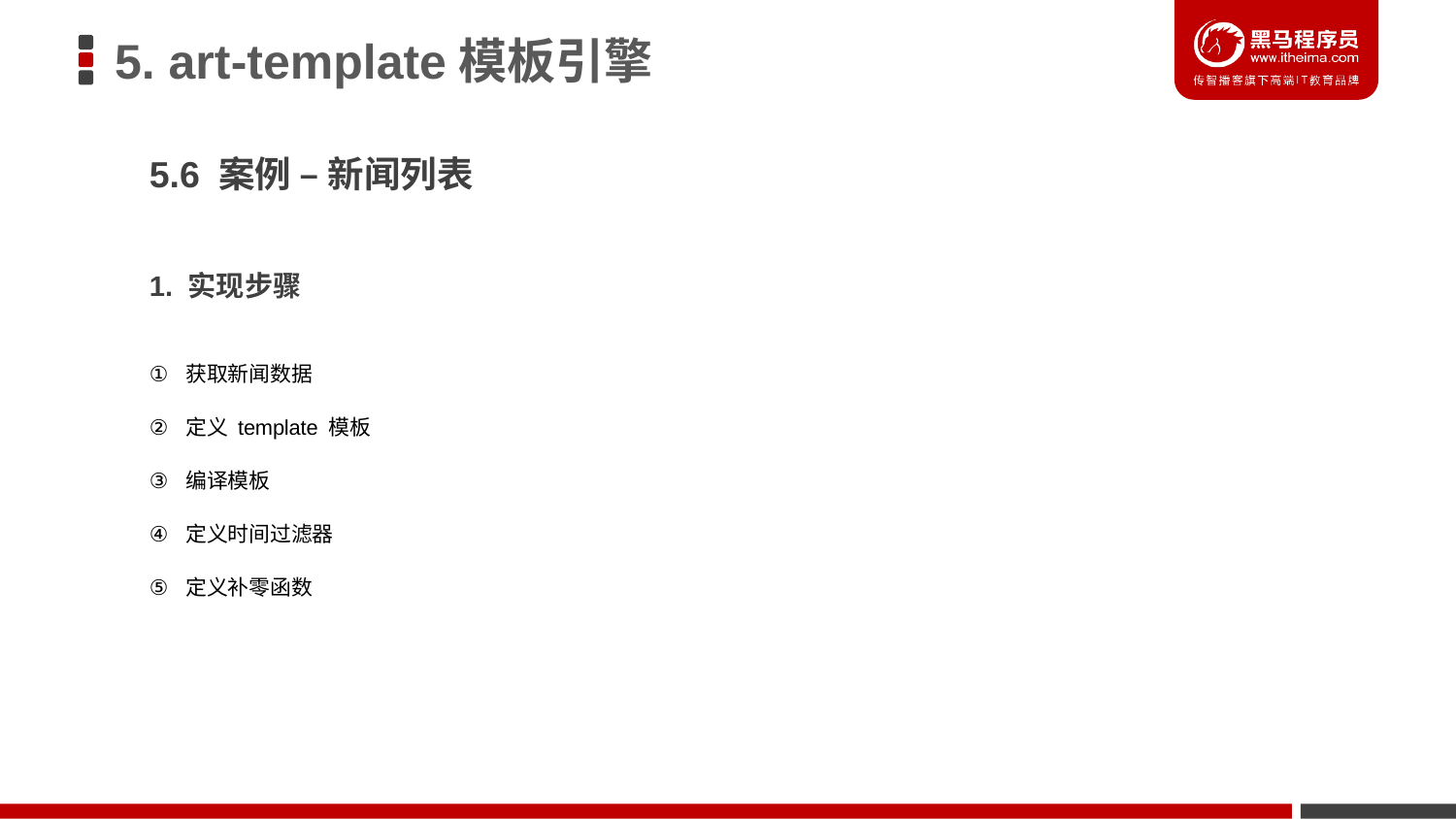

# 5. art-template模板引擎
5.6 案例 – 新闻列表
1. 实现步骤
获取新闻数据
定义 template 模板
编译模板
定义时间过滤器
定义补零函数